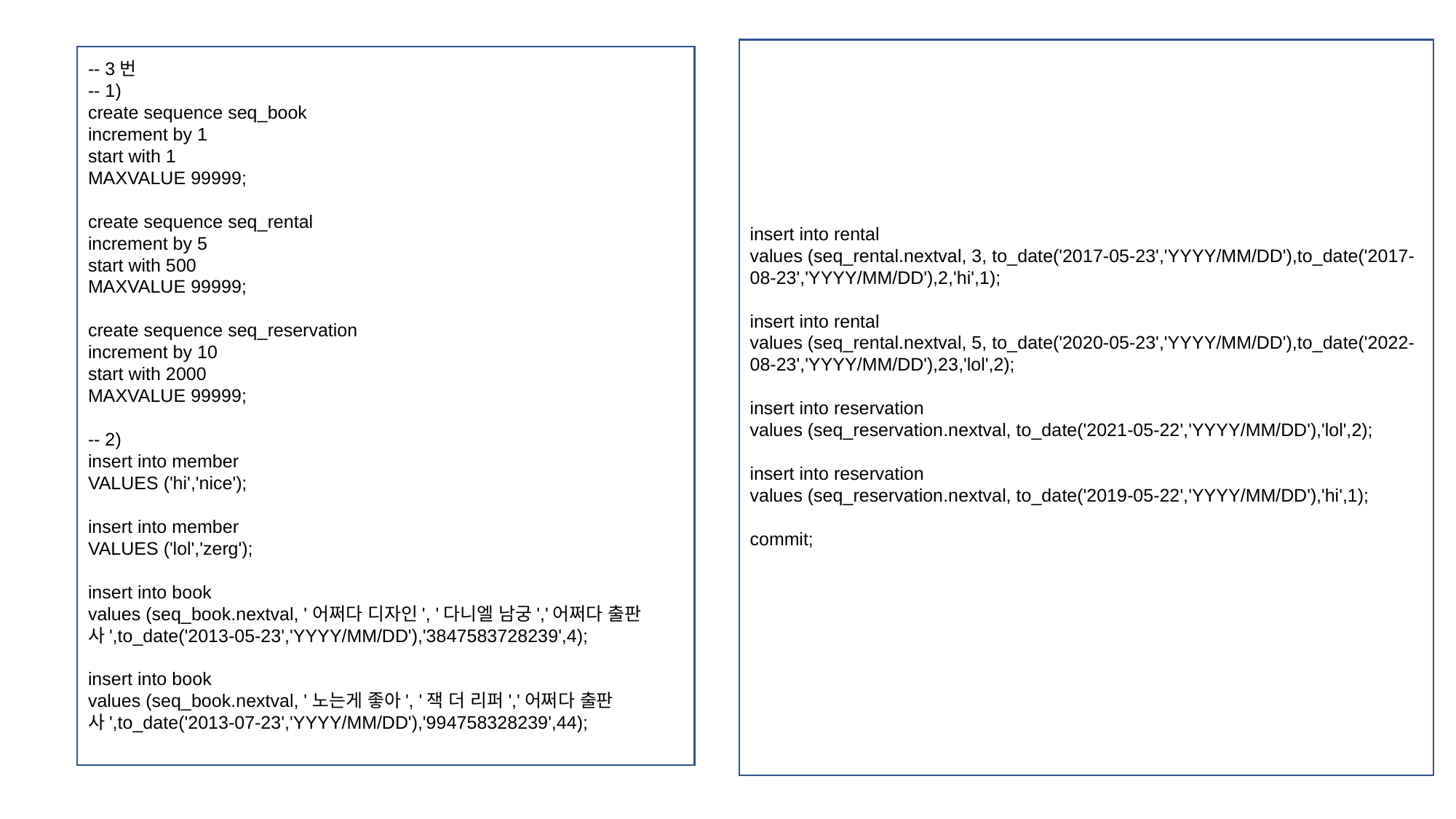

insert into rental
values (seq_rental.nextval, 3, to_date('2017-05-23','YYYY/MM/DD'),to_date('2017-08-23','YYYY/MM/DD'),2,'hi',1);

insert into rental
values (seq_rental.nextval, 5, to_date('2020-05-23','YYYY/MM/DD'),to_date('2022-08-23','YYYY/MM/DD'),23,'lol',2);

insert into reservation
values (seq_reservation.nextval, to_date('2021-05-22','YYYY/MM/DD'),'lol',2);

insert into reservation
values (seq_reservation.nextval, to_date('2019-05-22','YYYY/MM/DD'),'hi',1);

commit;

-- 3번
-- 1)
create sequence seq_book
increment by 1
start with 1
MAXVALUE 99999;

create sequence seq_rental
increment by 5
start with 500
MAXVALUE 99999;

create sequence seq_reservation
increment by 10
start with 2000
MAXVALUE 99999;

-- 2)
insert into member
VALUES ('hi','nice');

insert into member
VALUES ('lol','zerg');

insert into book
values (seq_book.nextval, '어쩌다 디자인', '다니엘 남궁','어쩌다 출판사',to_date('2013-05-23','YYYY/MM/DD'),'3847583728239',4);

insert into book
values (seq_book.nextval, '노는게 좋아', '잭 더 리퍼','어쩌다 출판사',to_date('2013-07-23','YYYY/MM/DD'),'994758328239',44);